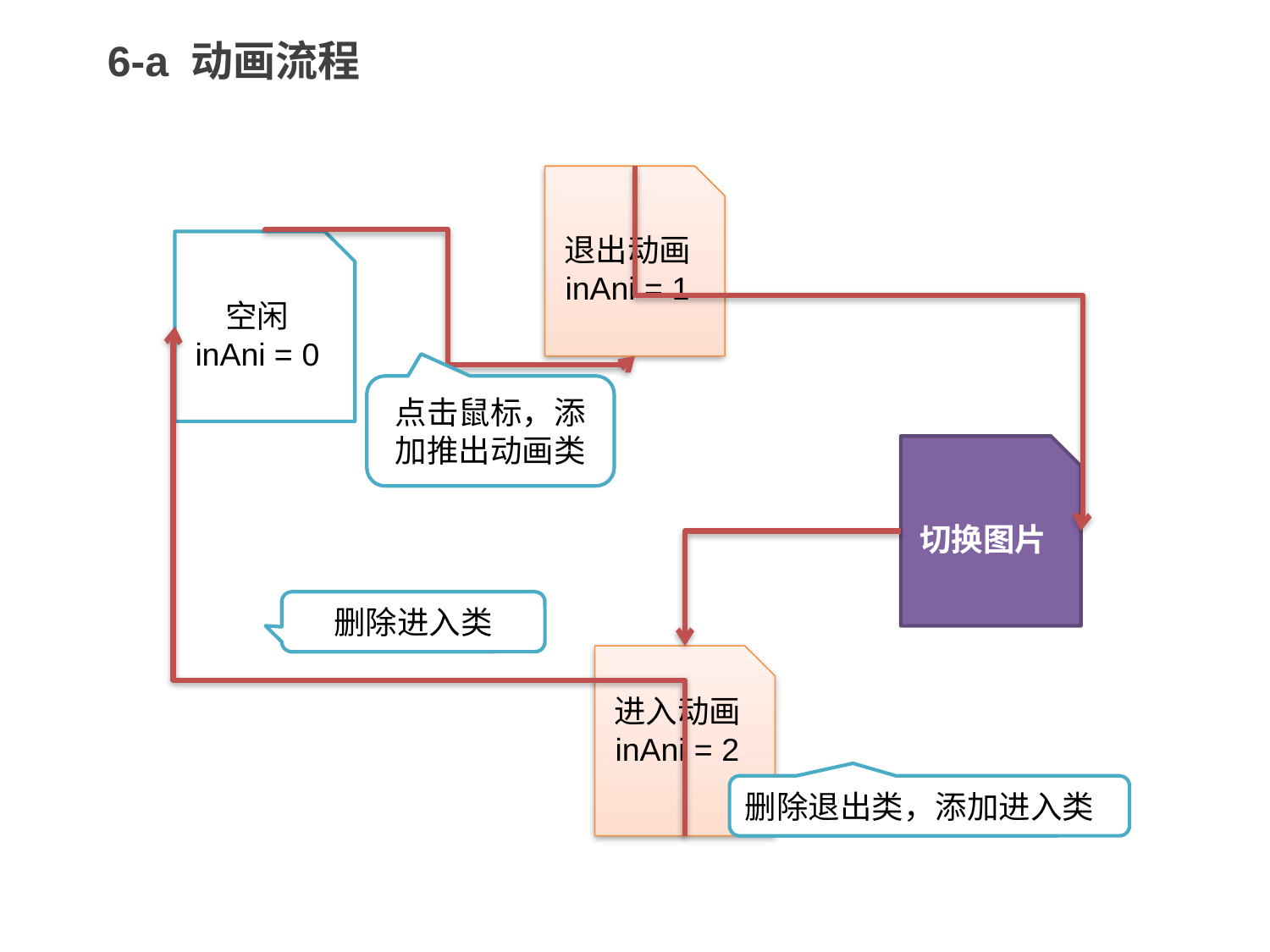

6-a 动画流程
退出动画
inAni = 1
空闲
inAni = 0
点击鼠标，添加推出动画类
切换图片
删除进入类
进入动画
inAni = 2

删除退出类，添加进入类